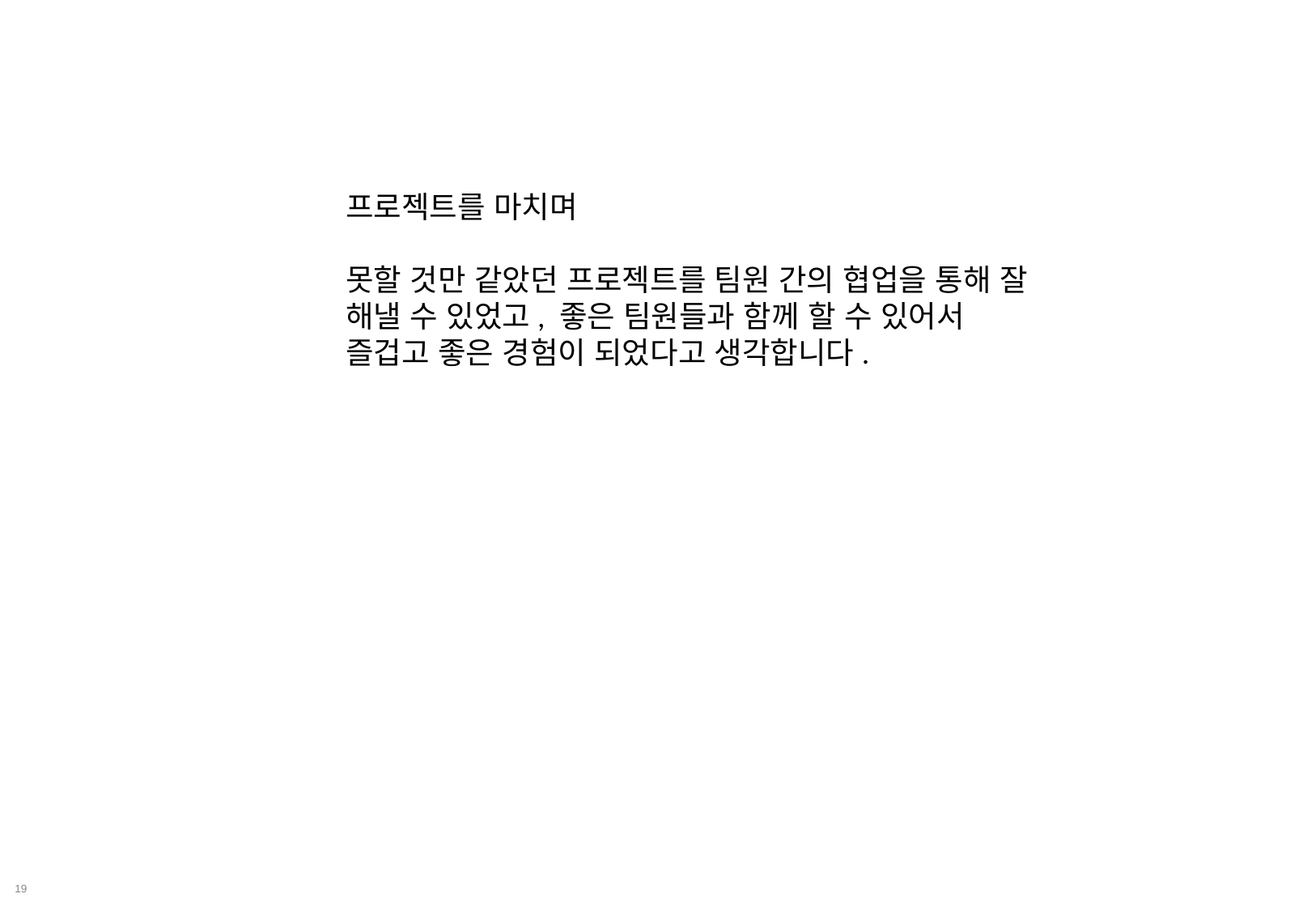

프로젝트를 마치며

못할 것만 같았던 프로젝트를 팀원 간의 협업을 통해 잘 해낼 수 있었고, 좋은 팀원들과 함께 할 수 있어서 즐겁고 좋은 경험이 되었다고 생각합니다.
19